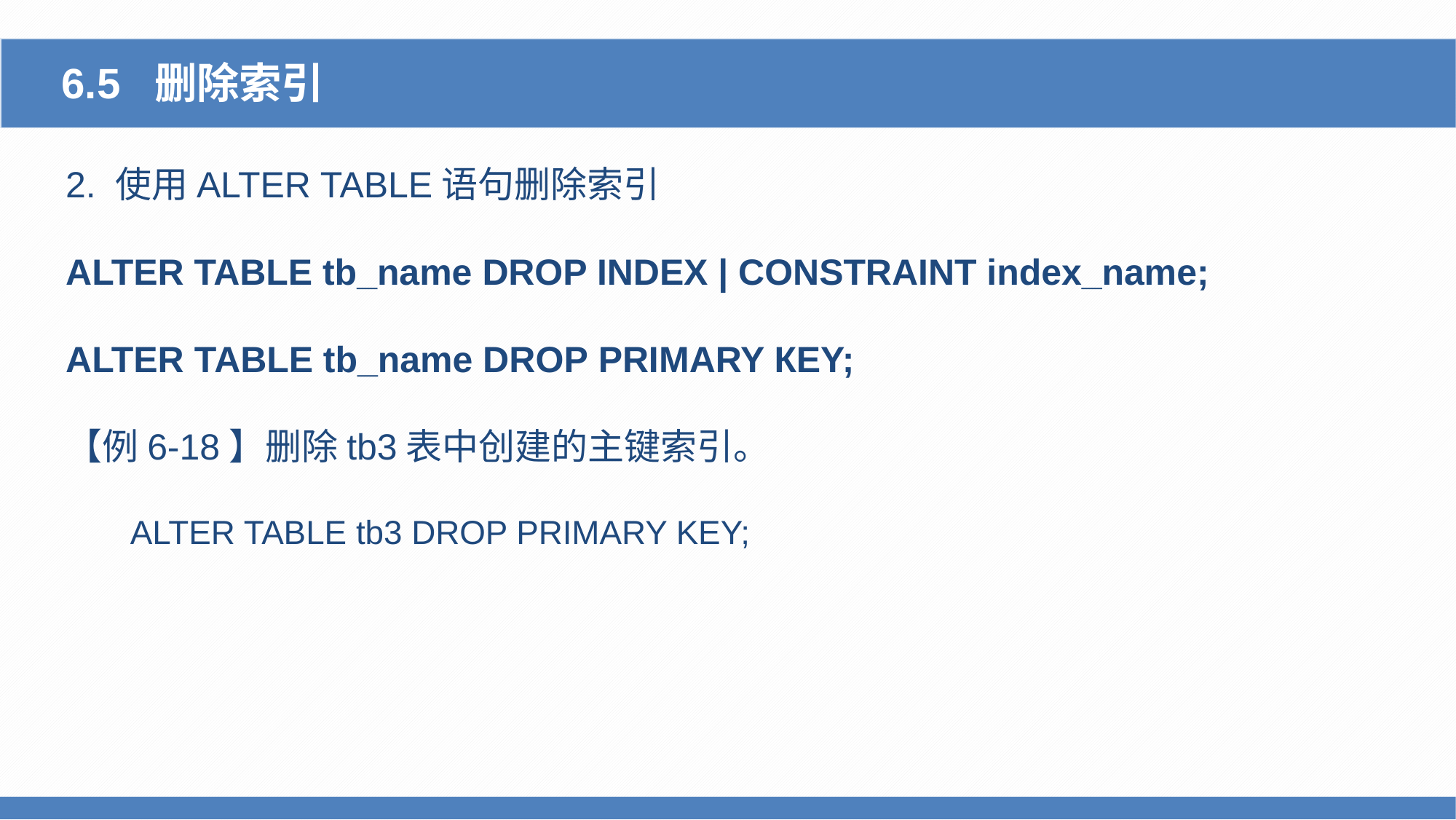

6.5  删除索引
2. 使用ALTER TABLE语句删除索引

ALTER TABLE tb_name DROP INDEX | CONSTRAINT index_name;

ALTER ТАВLЕ tb_name DRОР РRIМARY КEY;

【例6-18】删除tb3表中创建的主键索引。

ALTER TABLE tb3 DROP PRIMARY KEY;